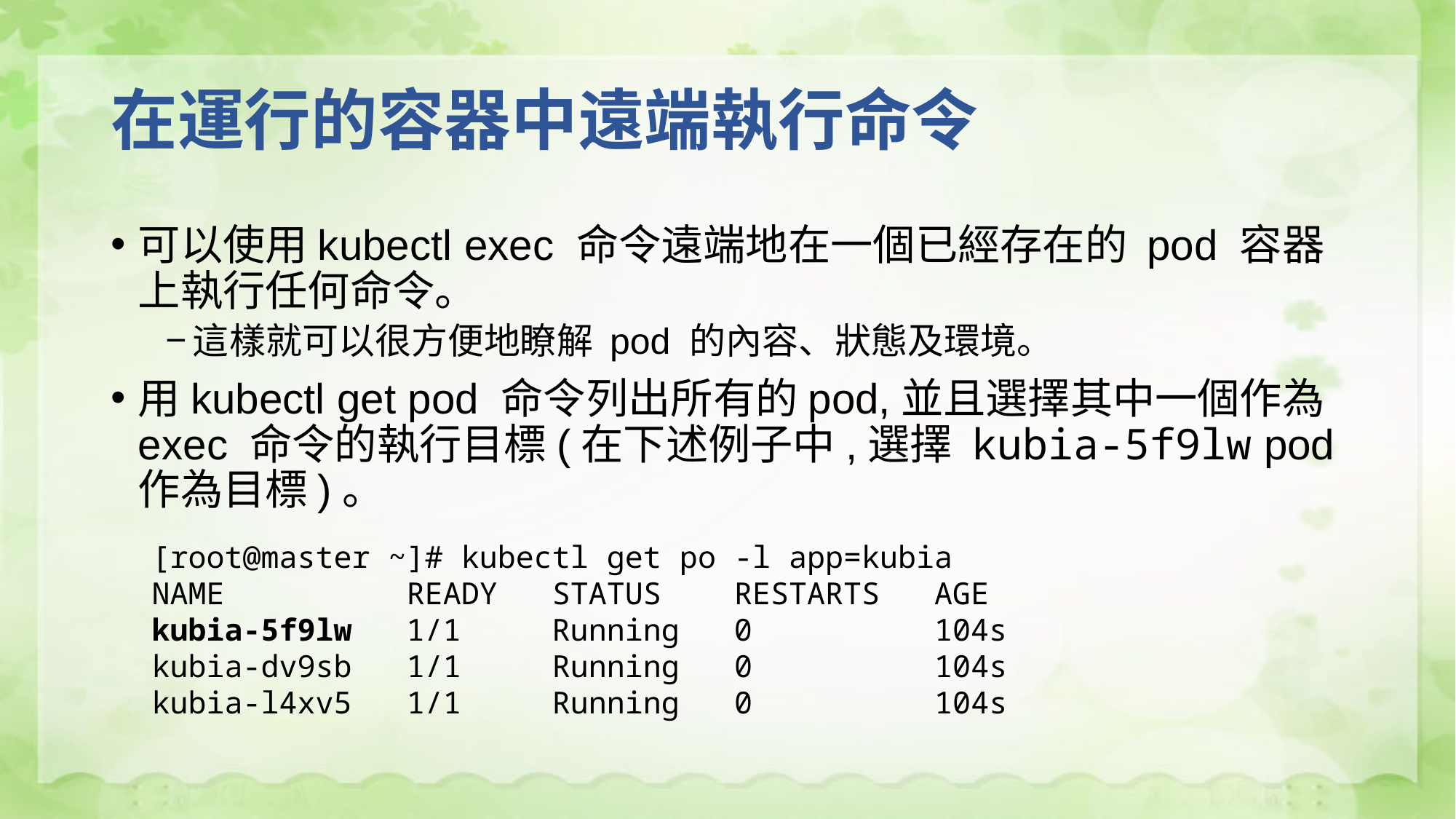

# 在運行的容器中遠端執行命令
可以使用kubectl exec 命令遠端地在一個已經存在的 pod 容器上執行任何命令。
這樣就可以很方便地瞭解 pod 的內容、狀態及環境。
用kubectl get pod 命令列出所有的pod,並且選擇其中一個作為exec 命令的執行目標(在下述例子中,選擇 kubia-5f9lw pod 作為目標)。
[root@master ~]# kubectl get po -l app=kubia
NAME          READY   STATUS    RESTARTS   AGE
kubia-5f9lw   1/1     Running   0          104s
kubia-dv9sb   1/1     Running   0          104s
kubia-l4xv5   1/1     Running   0          104s